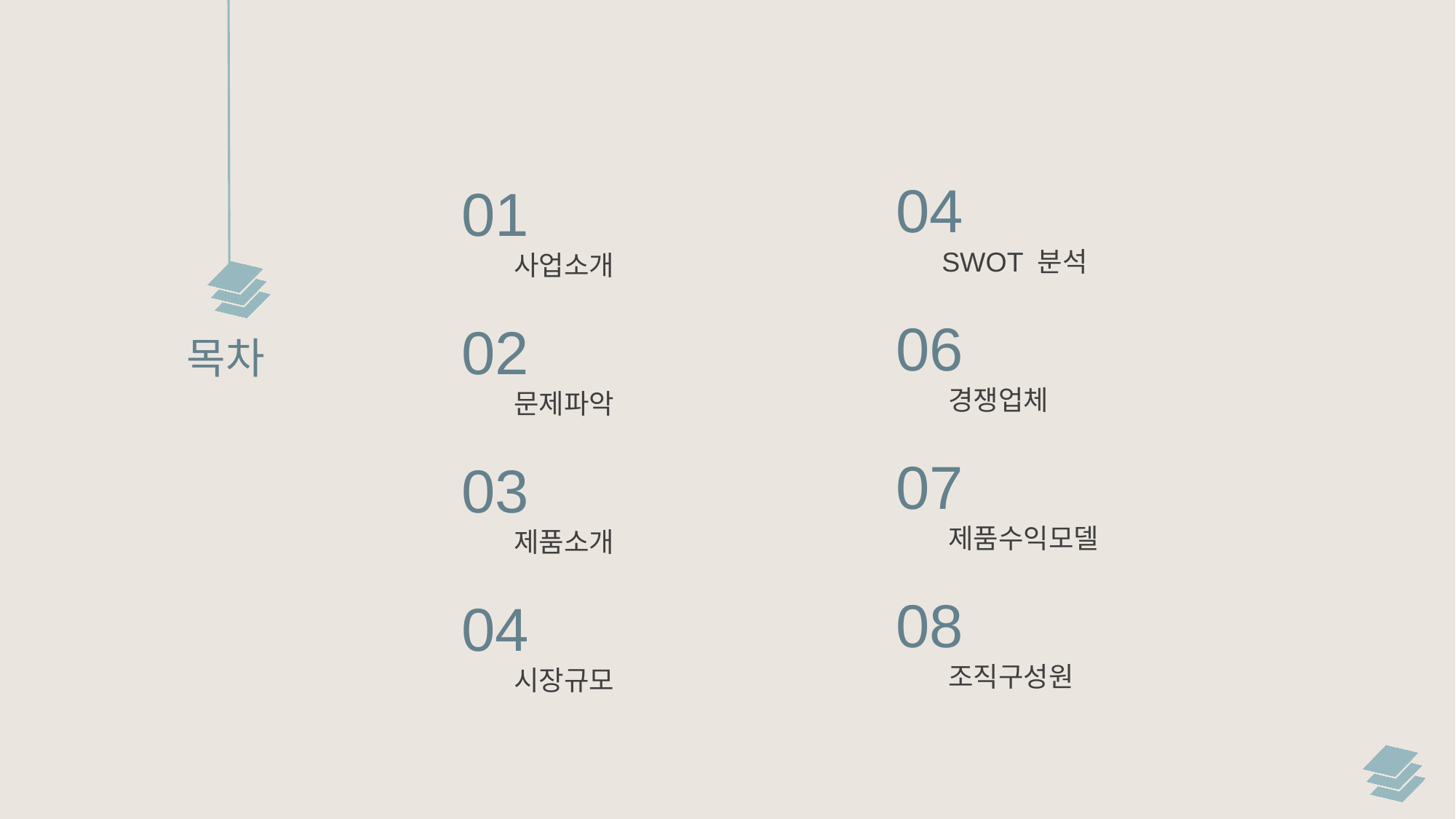

04
      SWOT 분석

06
      경쟁업체

07
      제품수익모델

08
      조직구성원
01
      사업소개

02
      문제파악

03
      제품소개

04
      시장규모

목차